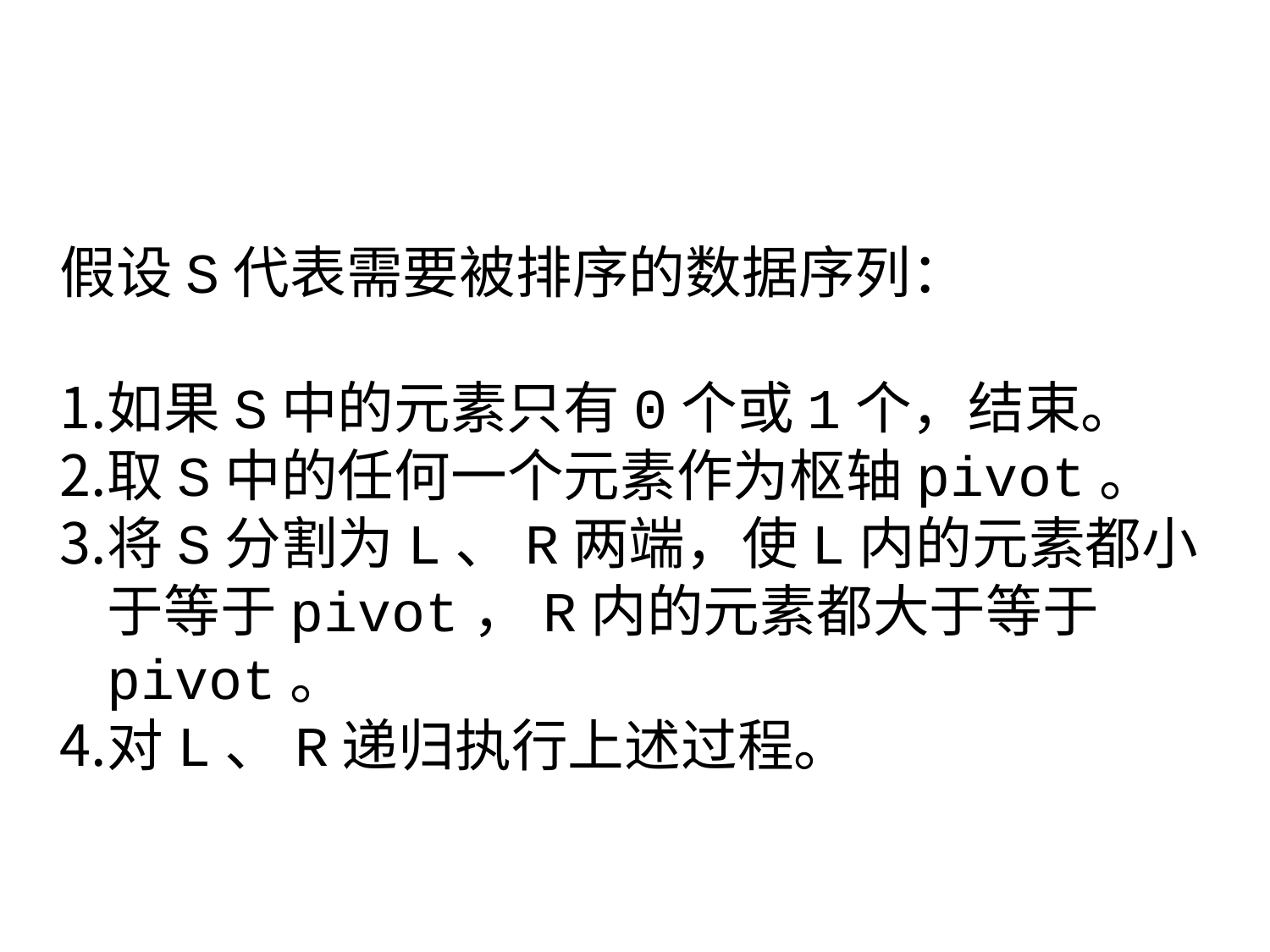

假设S代表需要被排序的数据序列：

如果S中的元素只有0个或1个，结束。
取S中的任何一个元素作为枢轴pivot。
将S分割为L、R两端，使L内的元素都小于等于pivot，R内的元素都大于等于pivot。
对L、R递归执行上述过程。